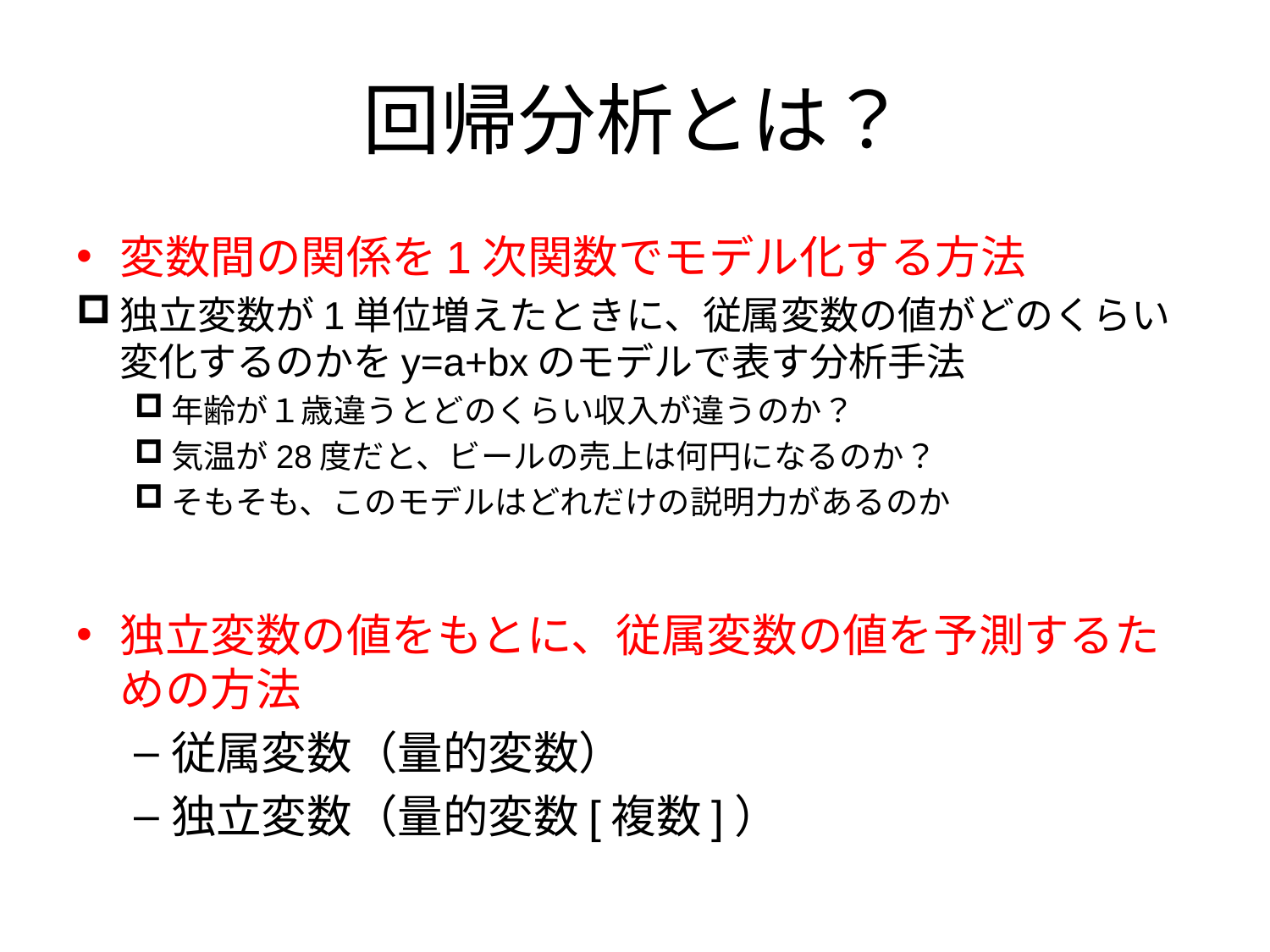

# 回帰分析とは？
変数間の関係を1次関数でモデル化する方法
独立変数が1単位増えたときに、従属変数の値がどのくらい変化するのかをy=a+bxのモデルで表す分析手法
年齢が１歳違うとどのくらい収入が違うのか？
気温が28度だと、ビールの売上は何円になるのか？
そもそも、このモデルはどれだけの説明力があるのか

独立変数の値をもとに、従属変数の値を予測するための方法
従属変数（量的変数）
独立変数（量的変数[複数]）